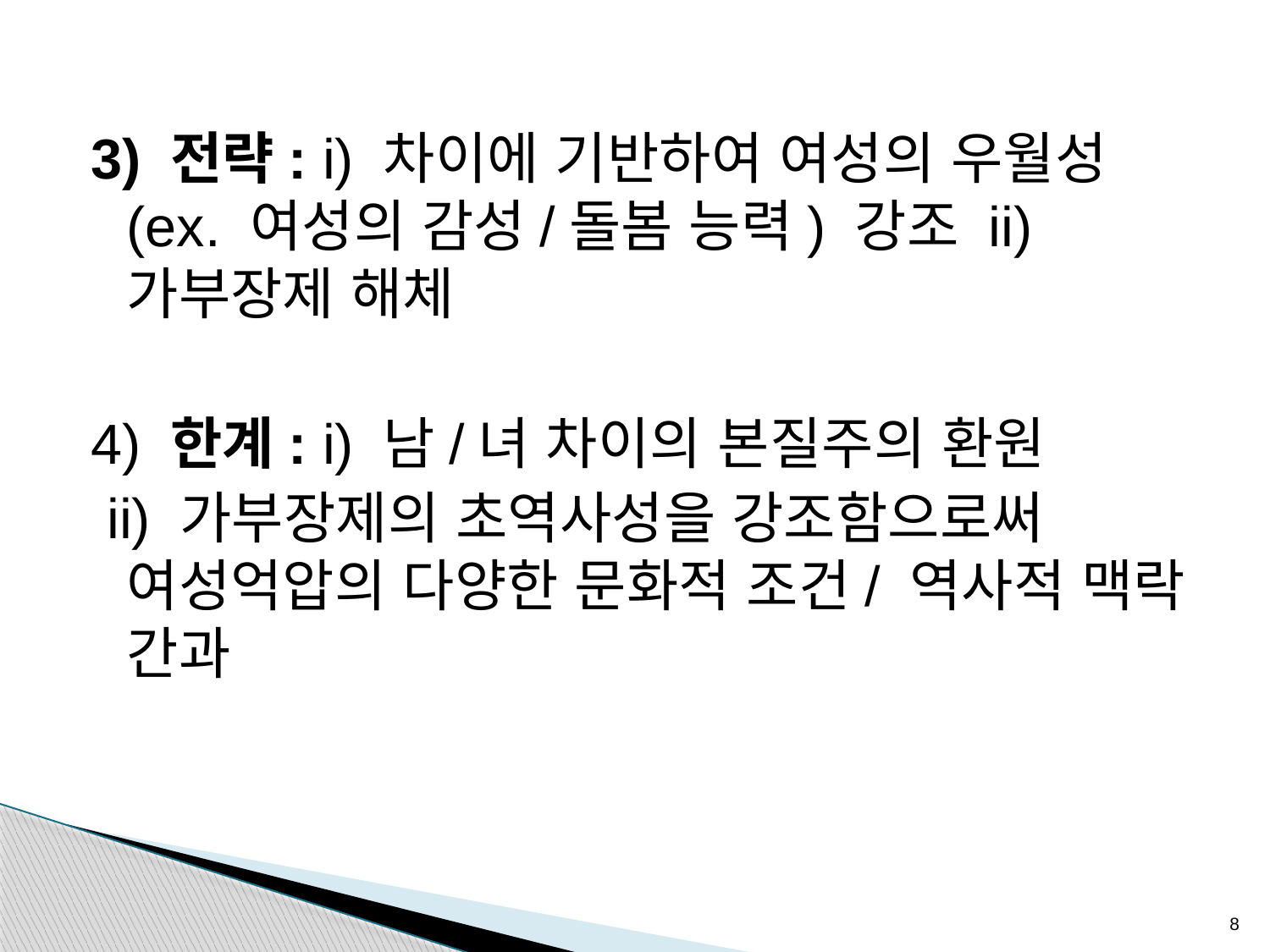

3) 전략: i) 차이에 기반하여 여성의 우월성(ex. 여성의 감성/돌봄 능력) 강조 ii) 가부장제 해체

4) 한계: i) 남/녀 차이의 본질주의 환원
 ii) 가부장제의 초역사성을 강조함으로써 여성억압의 다양한 문화적 조건/ 역사적 맥락 간과

8